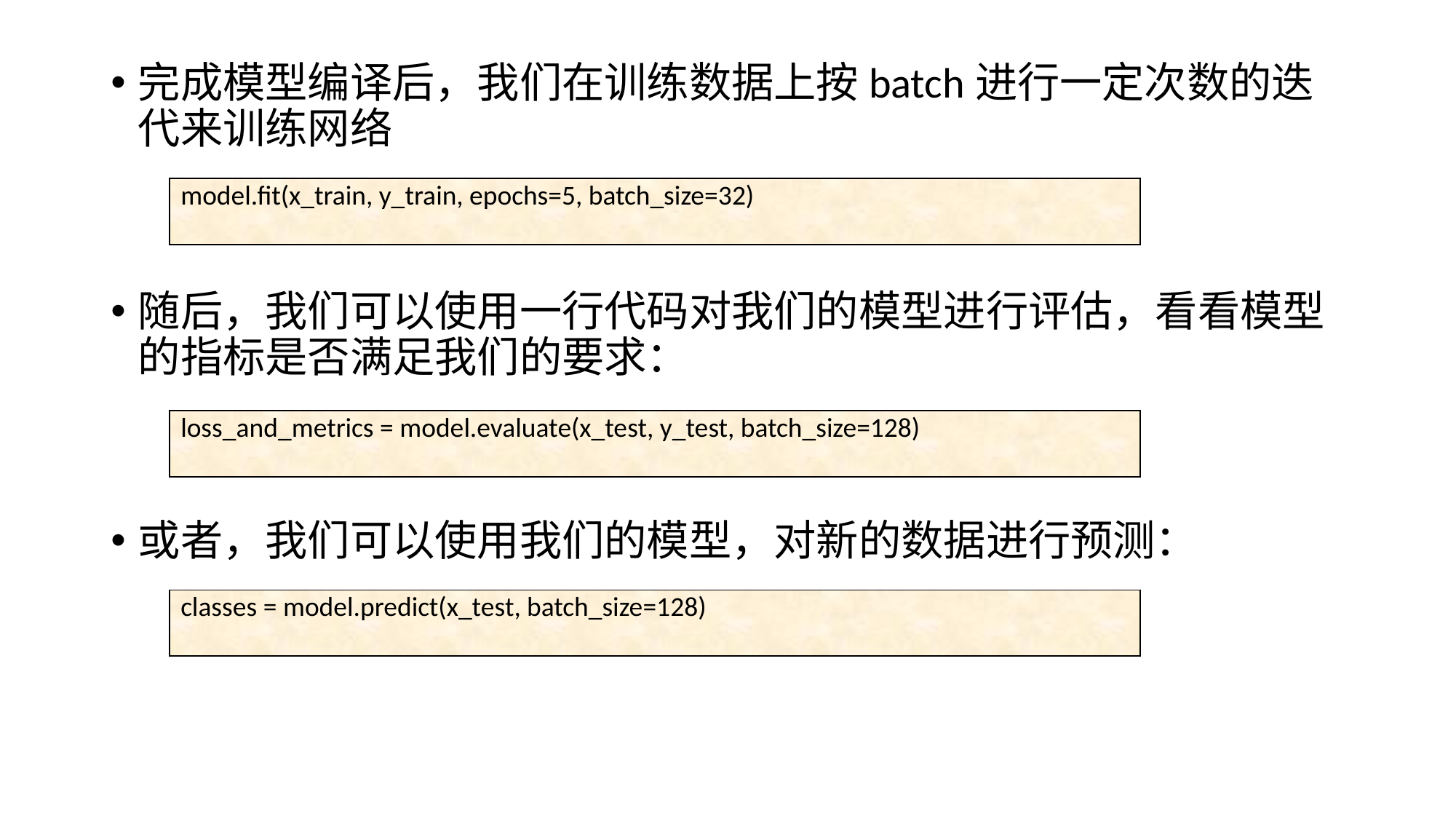

完成模型编译后，我们在训练数据上按batch进行一定次数的迭代来训练网络

随后，我们可以使用一行代码对我们的模型进行评估，看看模型的指标是否满足我们的要求：

或者，我们可以使用我们的模型，对新的数据进行预测：

| model.fit(x\_train, y\_train, epochs=5, batch\_size=32) |
| --- |
| loss\_and\_metrics = model.evaluate(x\_test, y\_test, batch\_size=128) |
| --- |
| classes = model.predict(x\_test, batch\_size=128) |
| --- |